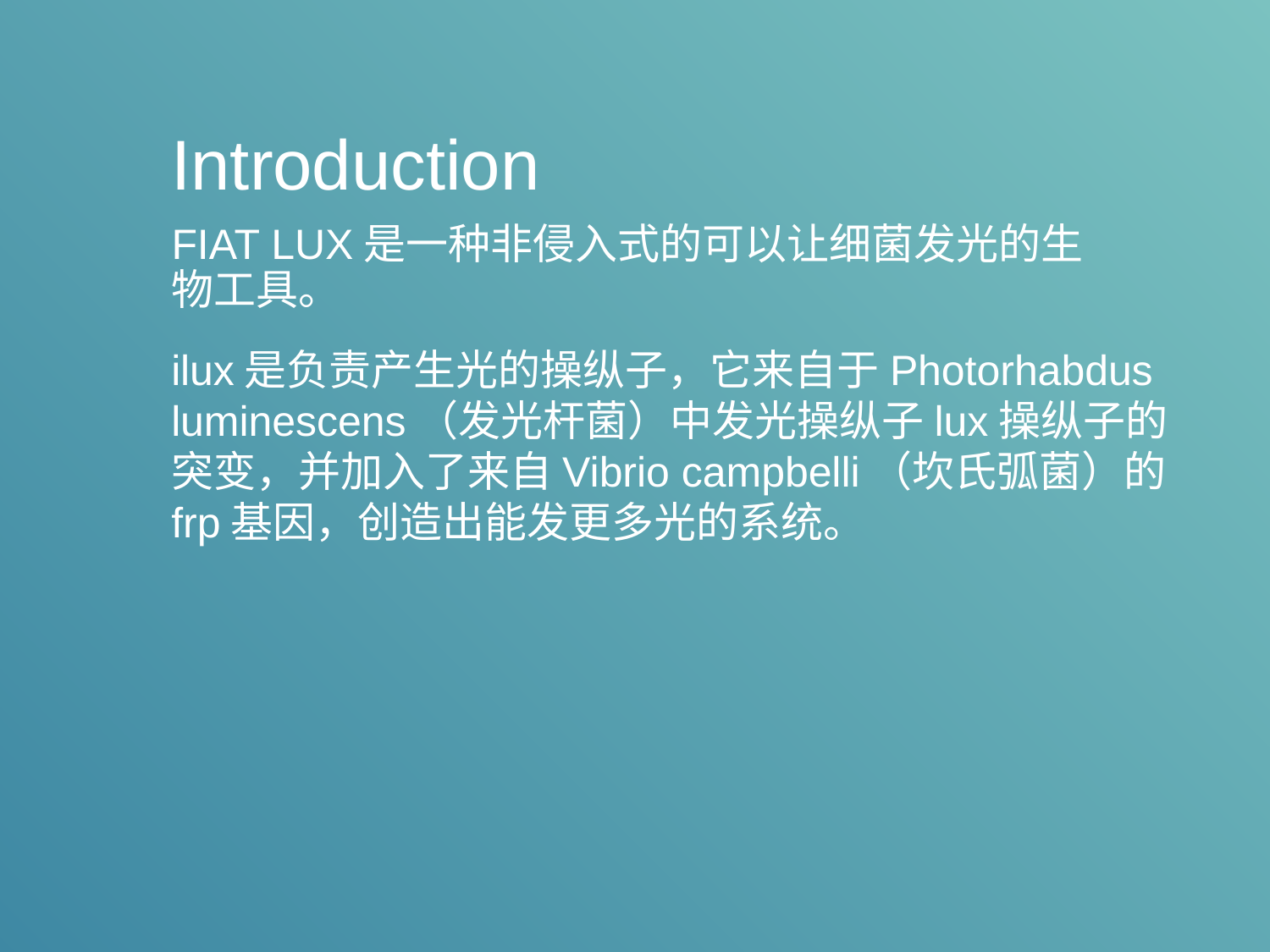

Introduction
FIAT LUX是一种非侵入式的可以让细菌发光的生物工具。
ilux是负责产生光的操纵子，它来自于Photorhabdus luminescens（发光杆菌）中发光操纵子lux操纵子的突变，并加入了来自Vibrio campbelli（坎氏弧菌）的frp基因，创造出能发更多光的系统。